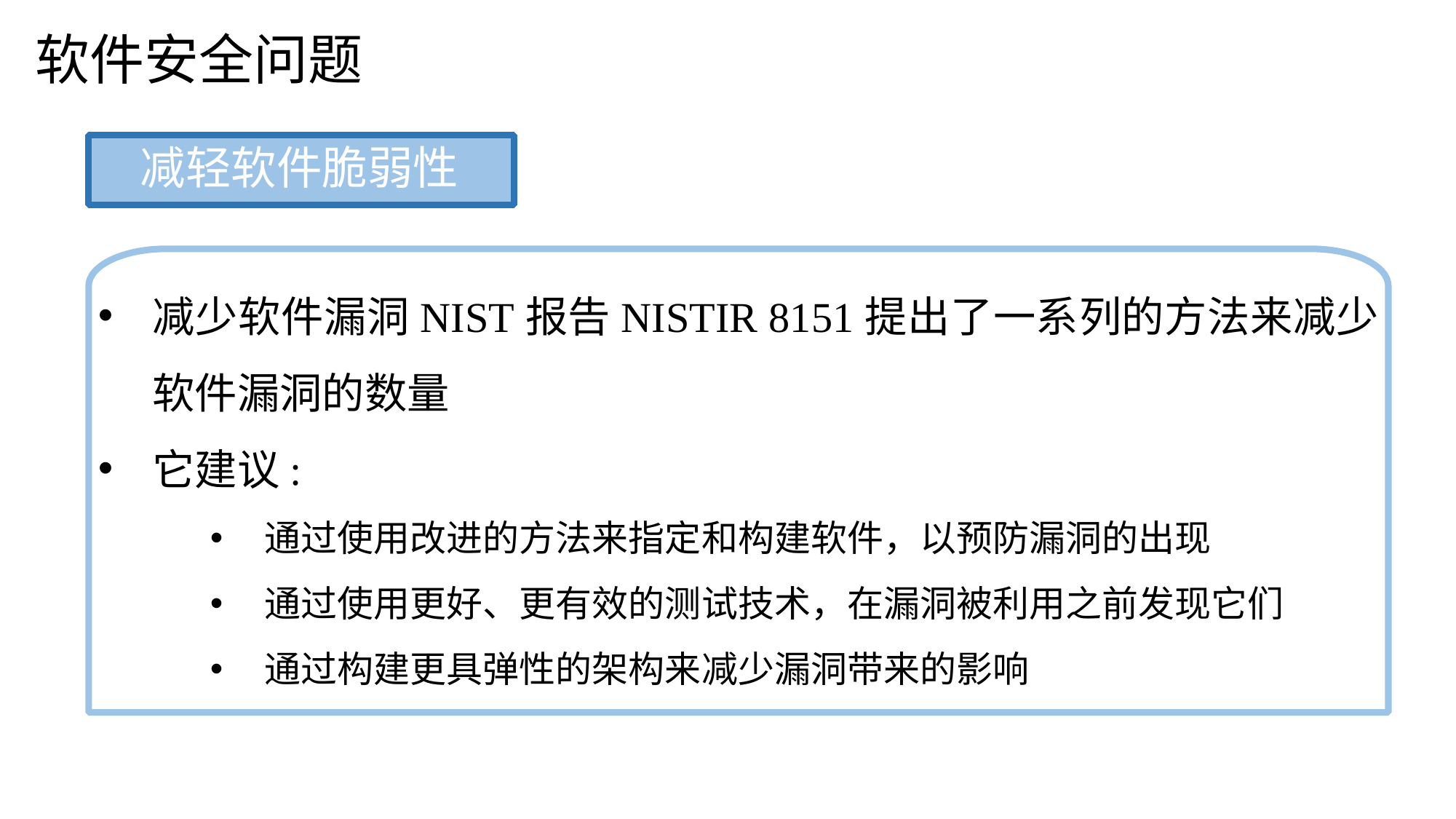

软件安全问题

减轻软件脆弱性
减少软件漏洞NIST报告NISTIR 8151提出了一系列的方法来减少软件漏洞的数量
它建议:
通过使用改进的方法来指定和构建软件，以预防漏洞的出现
通过使用更好、更有效的测试技术，在漏洞被利用之前发现它们
通过构建更具弹性的架构来减少漏洞带来的影响